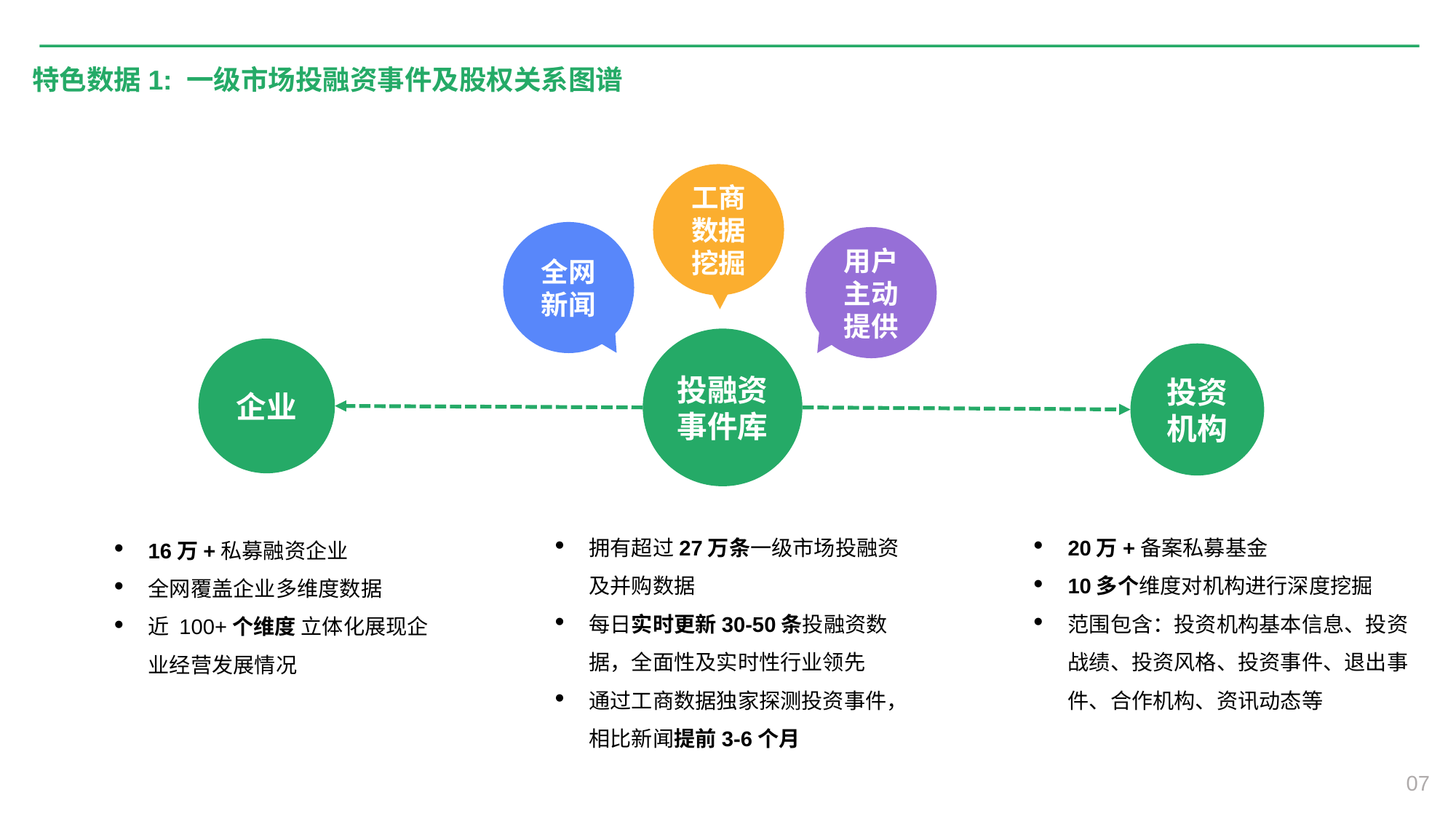

特色数据1: 一级市场投融资事件及股权关系图谱
工商数据挖掘
全网新闻
用户主动提供

投融资
事件库

企业
投资
机构
拥有超过27万条一级市场投融资及并购数据
每日实时更新30-50条投融资数据，全面性及实时性行业领先
通过工商数据独家探测投资事件，相比新闻提前3-6个月
20万+备案私募基金
10多个维度对机构进行深度挖掘
范围包含：投资机构基本信息、投资战绩、投资风格、投资事件、退出事件、合作机构、资讯动态等
16万+私募融资企业
全网覆盖企业多维度数据
近 100+个维度 立体化展现企业经营发展情况
07